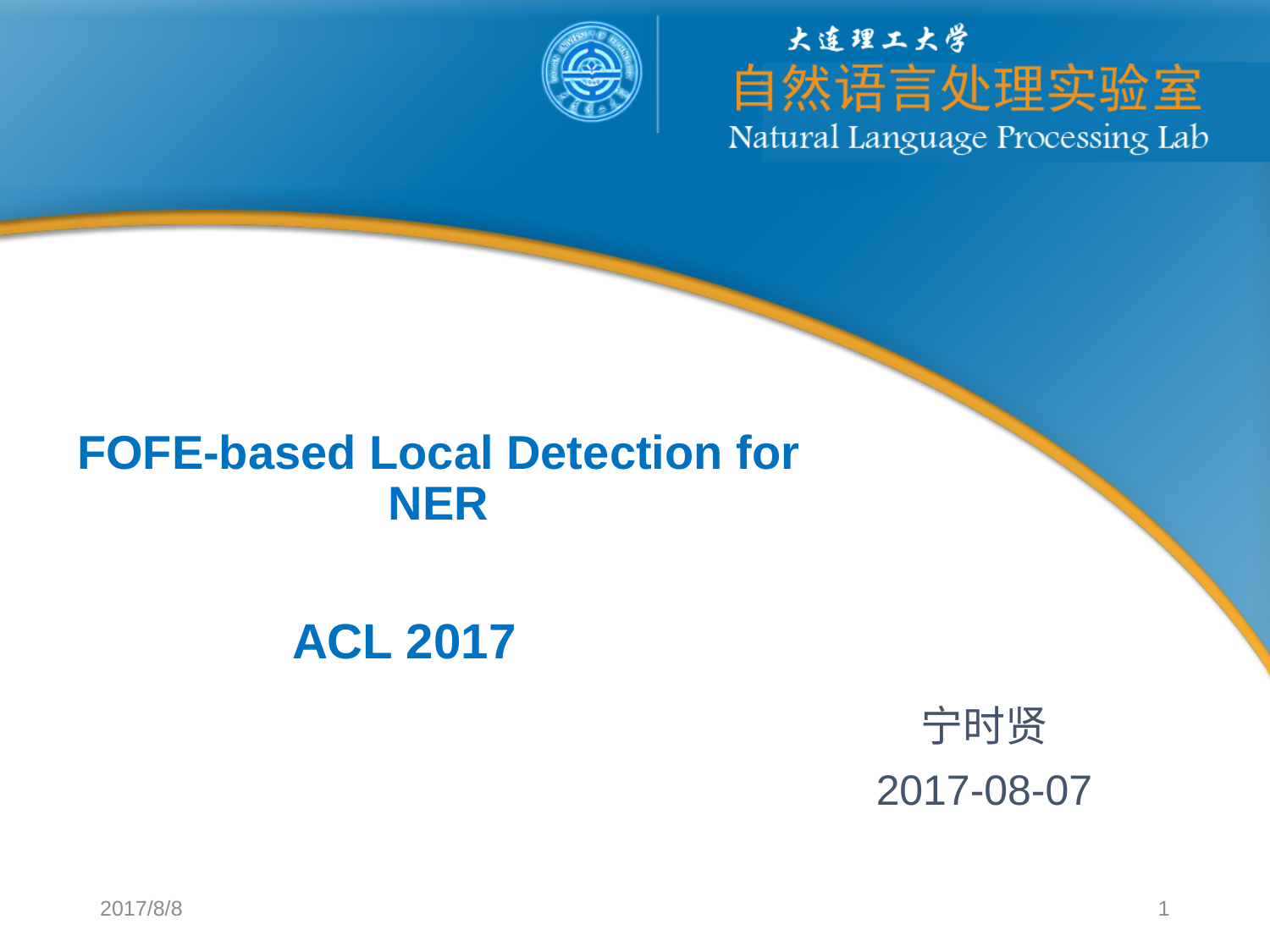

# FOFE-based Local Detection for NER
ACL 2017
宁时贤
2017-08-07
2017/8/8
1